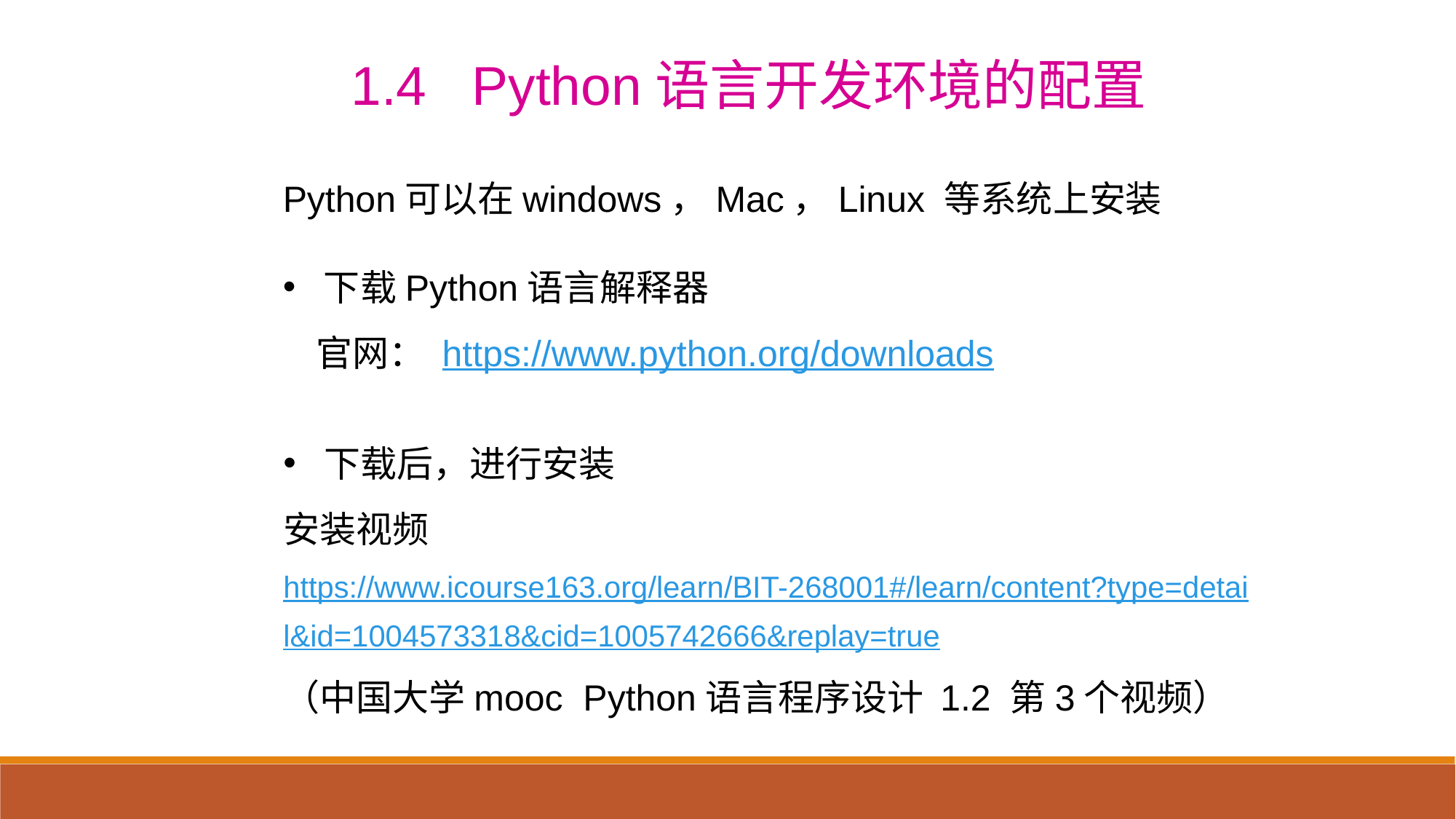

1.4   Python语言开发环境的配置
Python可以在windows，Mac，Linux 等系统上安装
下载Python语言解释器
   官网： https://www.python.org/downloads
下载后，进行安装
安装视频 https://www.icourse163.org/learn/BIT-268001#/learn/content?type=detail&id=1004573318&cid=1005742666&replay=true
（中国大学mooc  Python语言程序设计 1.2 第3个视频）